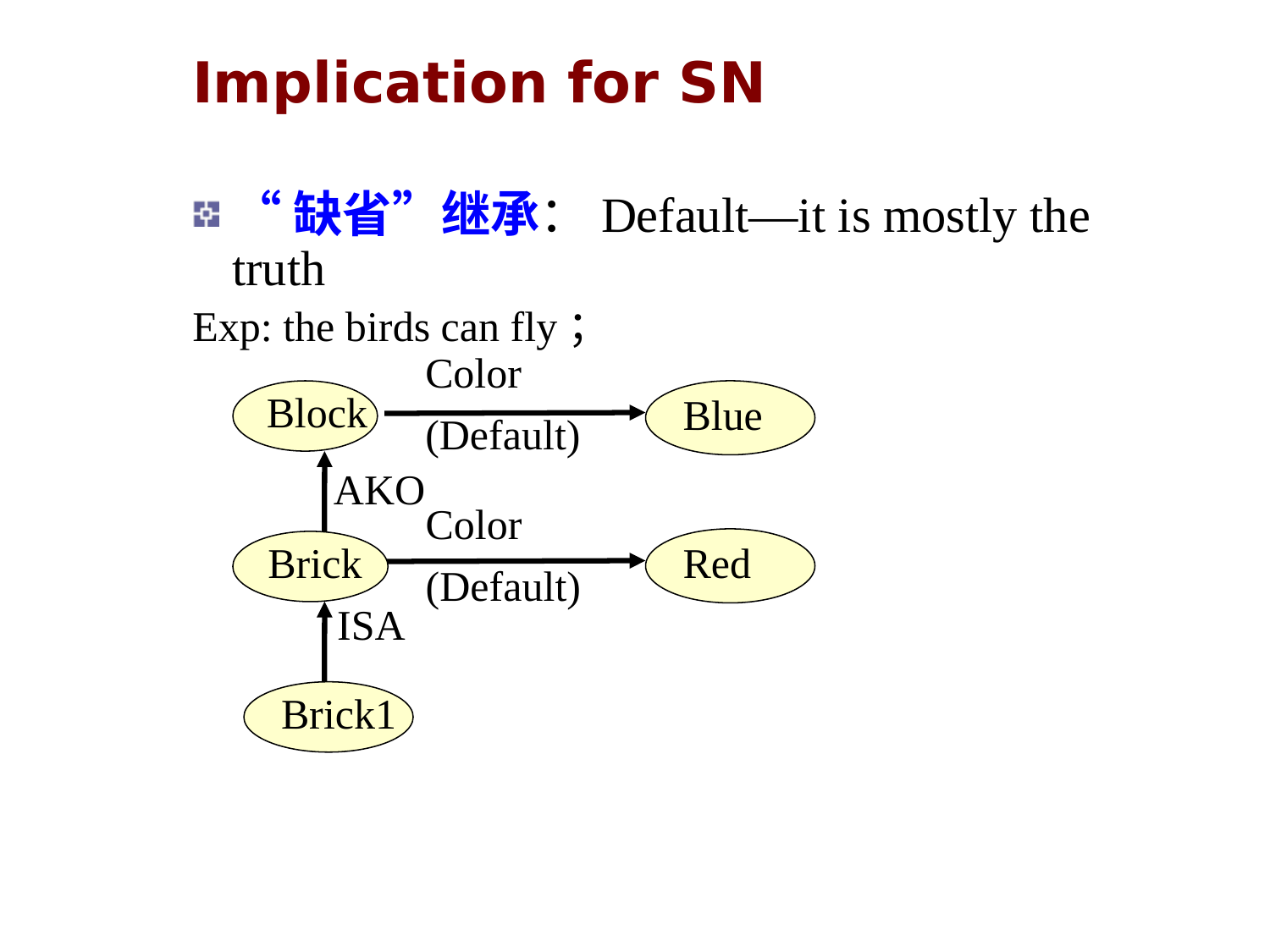

Implication for SN
“缺省”继承：Default—it is mostly the truth
Exp: the birds can fly；
Color
(Default)
Block
Blue

AKO
Color
(Default)
Red
Brick

ISA
Brick1